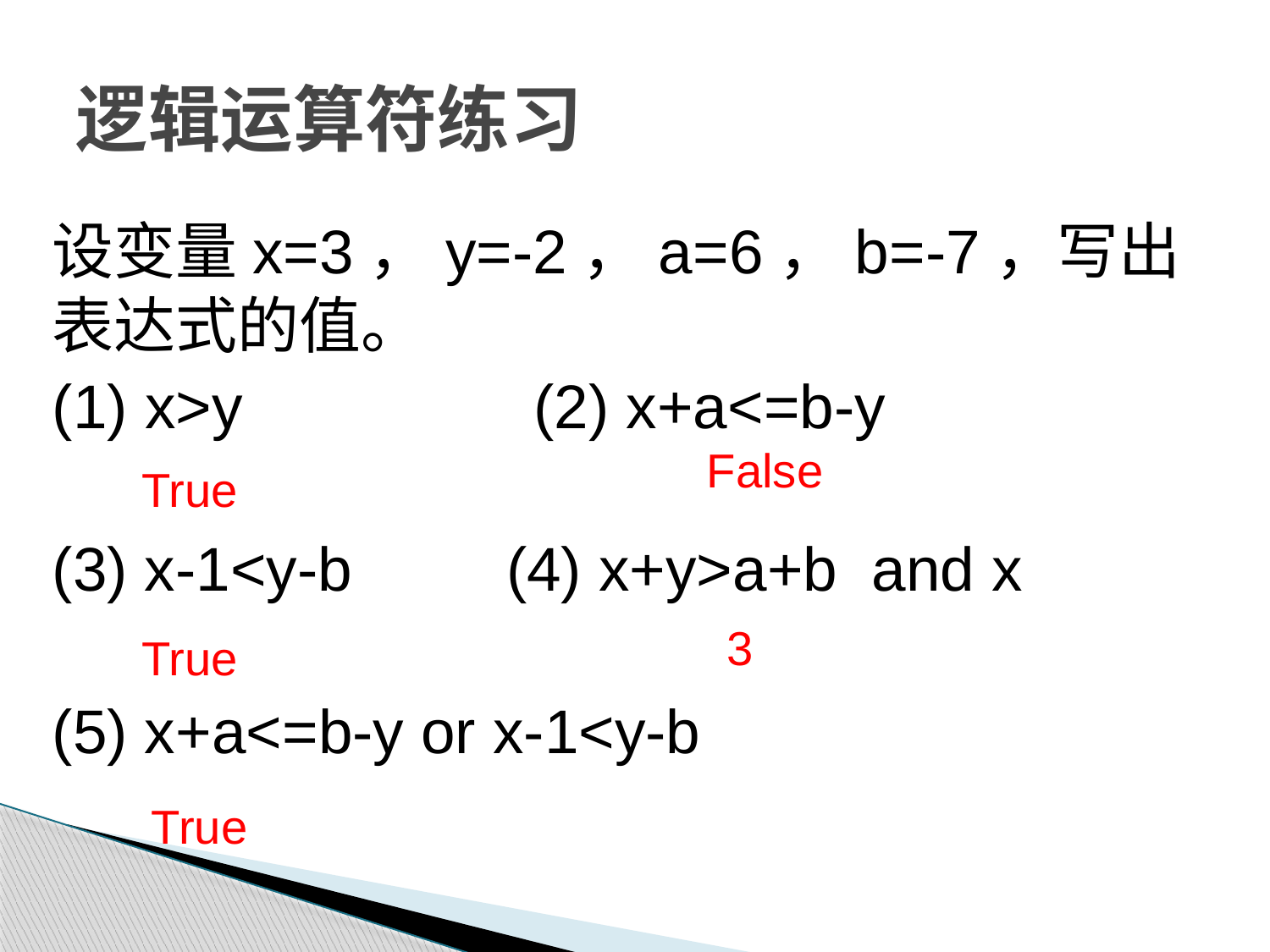

# 逻辑运算符练习
设变量x=3，y=-2，a=6，b=-7，写出表达式的值。
(1) x>y                 (2) x+a<=b-y

(3) x-1<y-b         (4) x+y>a+b  and x

(5) x+a<=b-y or x-1<y-b

False
True
3
True
True